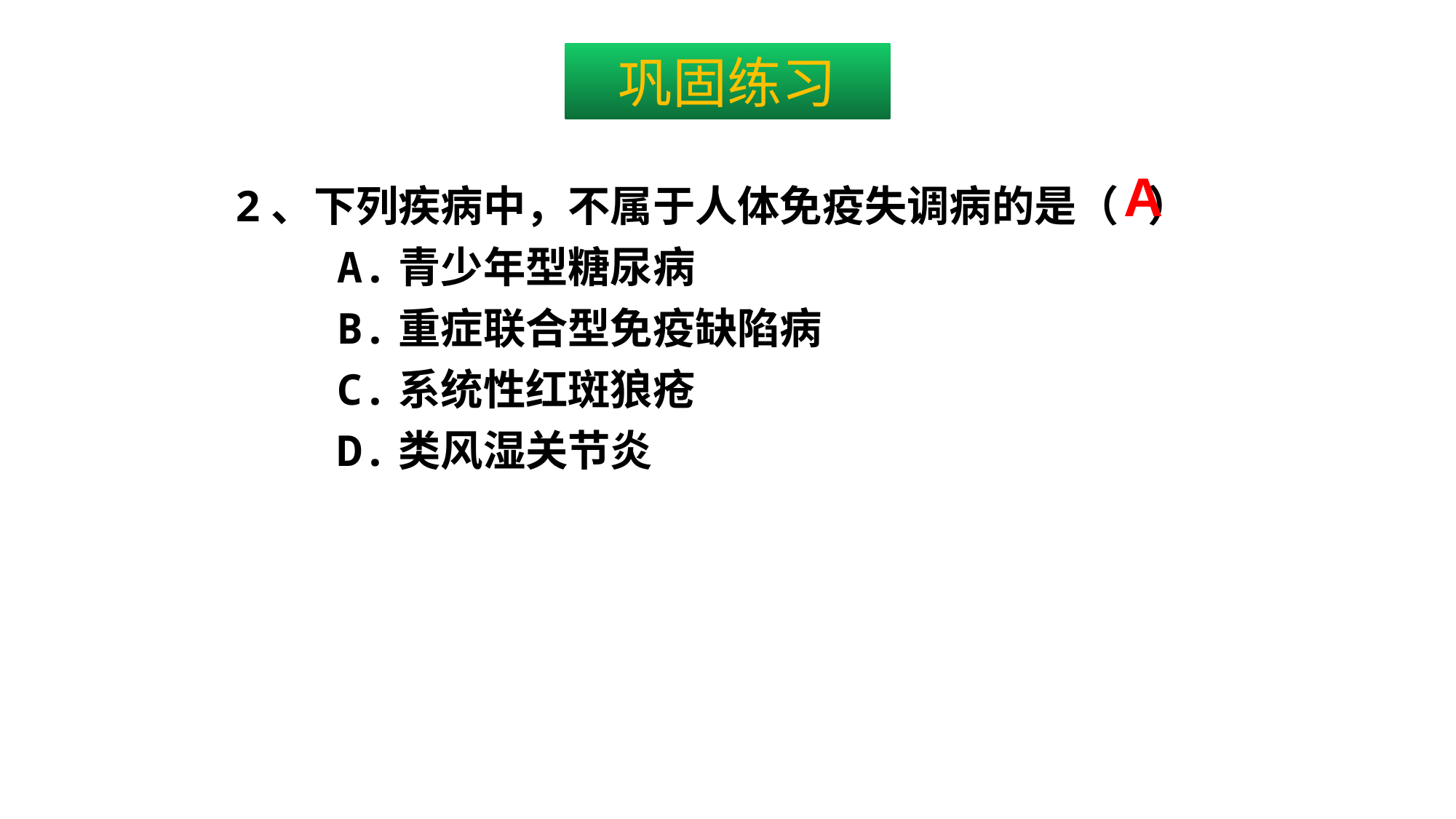

巩固练习
A
2、下列疾病中，不属于人体免疫失调病的是（   ）
    A.青少年型糖尿病
    B.重症联合型免疫缺陷病
    C.系统性红斑狼疮
    D.类风湿关节炎